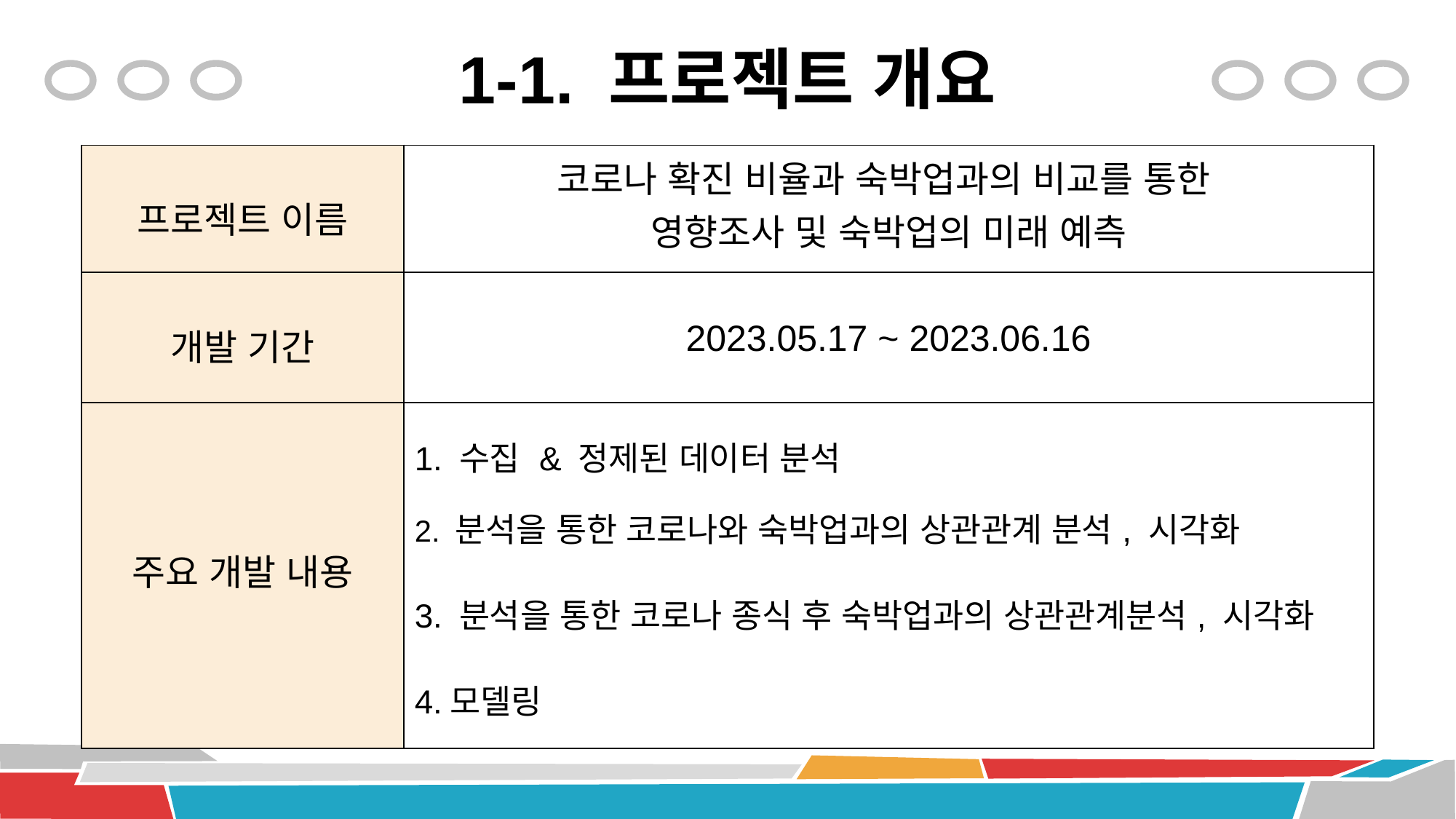

# 1-1. 프로젝트 개요
| 프로젝트 이름 | 코로나 확진 비율과 숙박업과의 비교를 통한 영향조사 및 숙박업의 미래 예측 |
| --- | --- |
| 개발 기간 | 2023.05.17 ~ 2023.06.16 |
| 주요 개발 내용 | 1. 수집 & 정제된 데이터 분석 2. 분석을 통한 코로나와 숙박업과의 상관관계 분석, 시각화 3. 분석을 통한 코로나 종식 후 숙박업과의 상관관계분석, 시각화 4.모델링 |